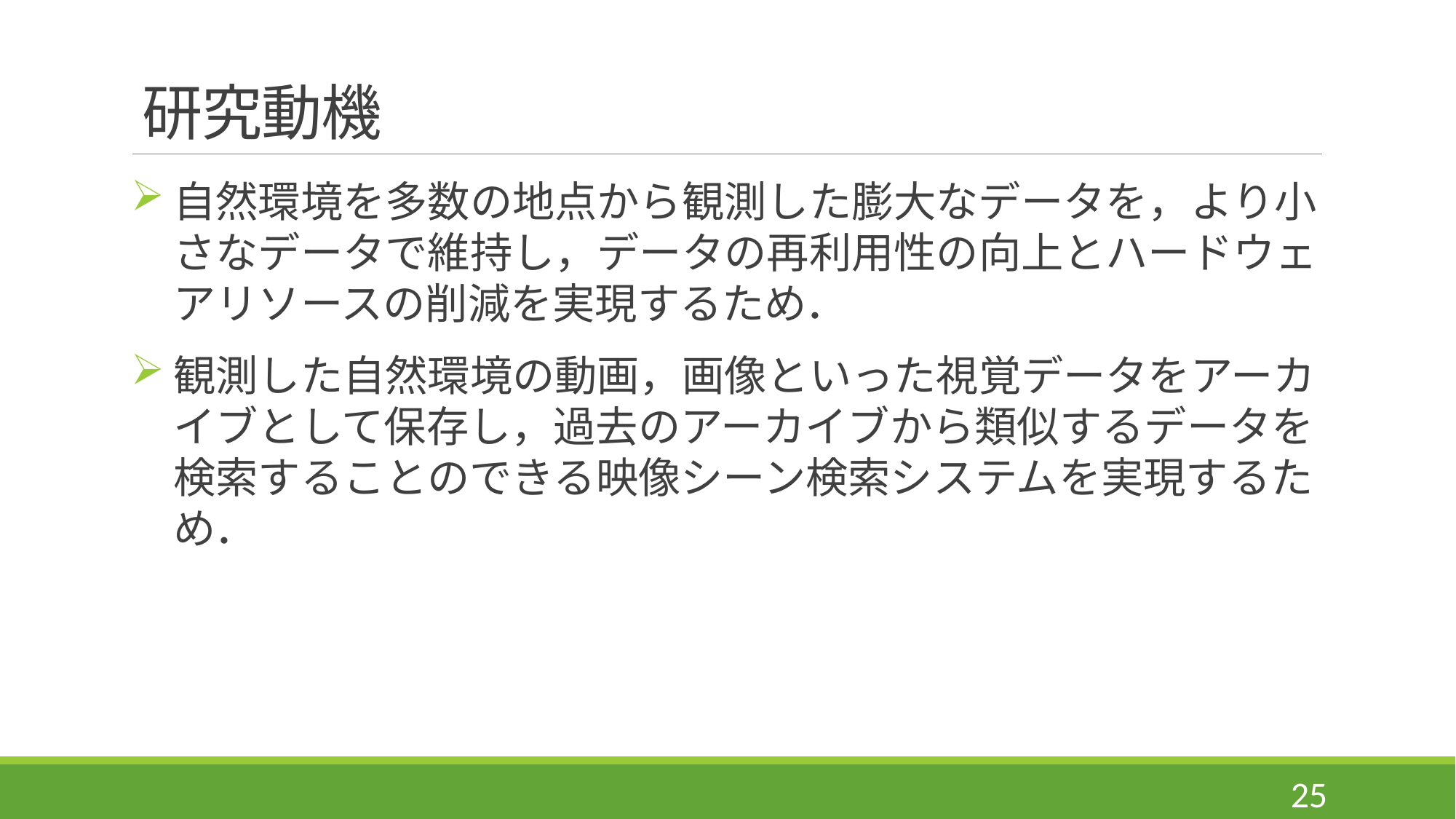

# 研究動機
自然環境を多数の地点から観測した膨大なデータを，より小さなデータで維持し，データの再利用性の向上とハードウェアリソースの削減を実現するため．
観測した自然環境の動画，画像といった視覚データをアーカイブとして保存し，過去のアーカイブから類似するデータを検索することのできる映像シーン検索システムを実現するため．
25